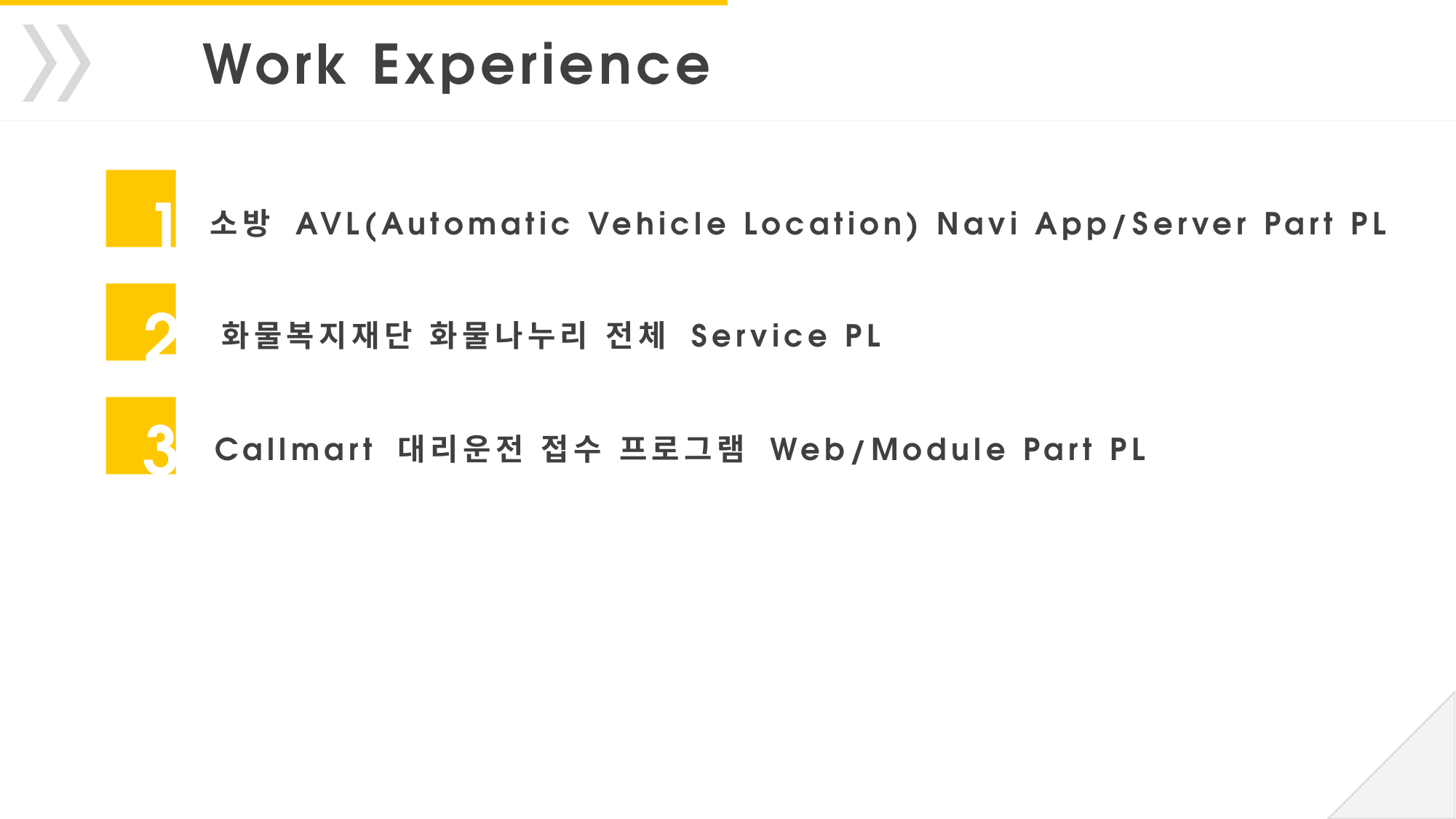

Work Experience

소방 AVL(Automatic Vehicle Location) Navi App/Server Part PL
1

화물복지재단 화물나누리 전체 Service PL
2

Callmart 대리운전 접수 프로그램 Web/Module Part PL
3
4
5